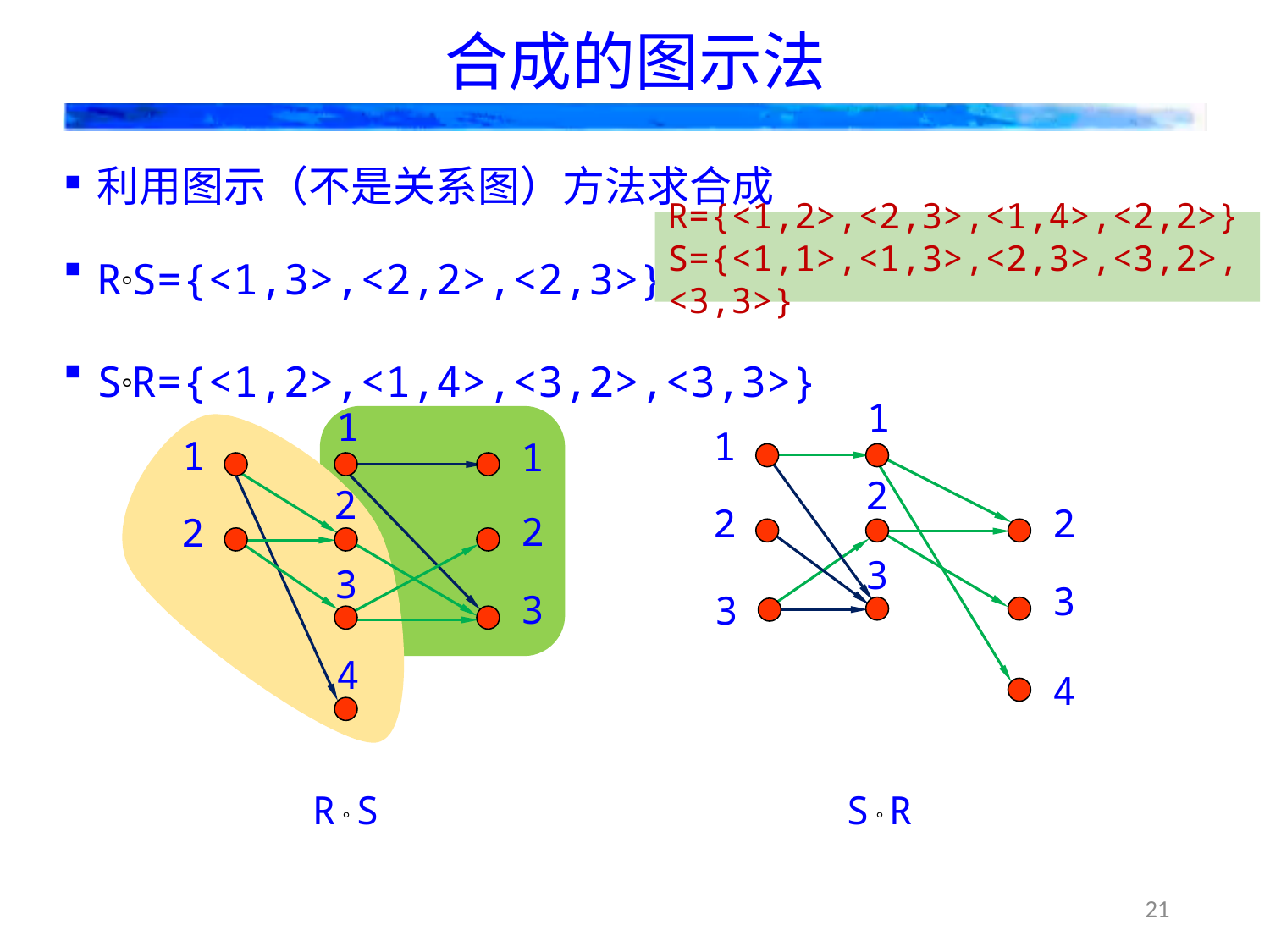

# 合成的图示法
利用图示（不是关系图）方法求合成
R°S={<1,3>,<2,2>,<2,3>}
S°R={<1,2>,<1,4>,<3,2>,<3,3>}
R={<1,2>,<2,3>,<1,4>,<2,2>}
S={<1,1>,<1,3>,<2,3>,<3,2>,<3,3>}
1
1

2
2
2
3
3
3
4
1
1
1

2
2
2
3
3
4
R ° S
S ° R

21